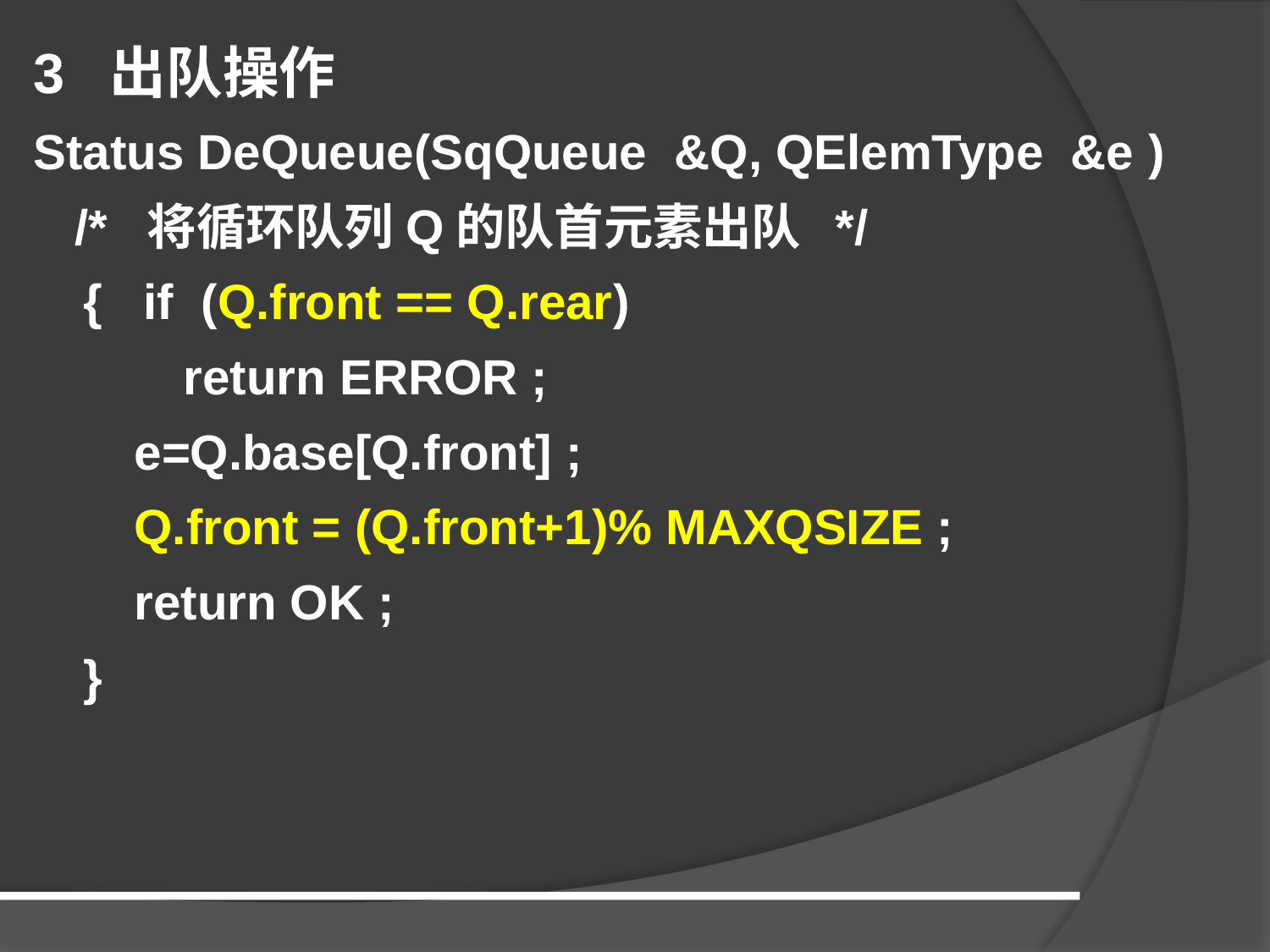

3  出队操作
Status DeQueue(SqQueue  &Q, QElemType  &e )
   /*  将循环队列Q的队首元素出队  */
{   if  (Q.front == Q.rear)
return ERROR ;
e=Q.base[Q.front] ;
Q.front = (Q.front+1)% MAXQSIZE ;
return OK ;
}
#